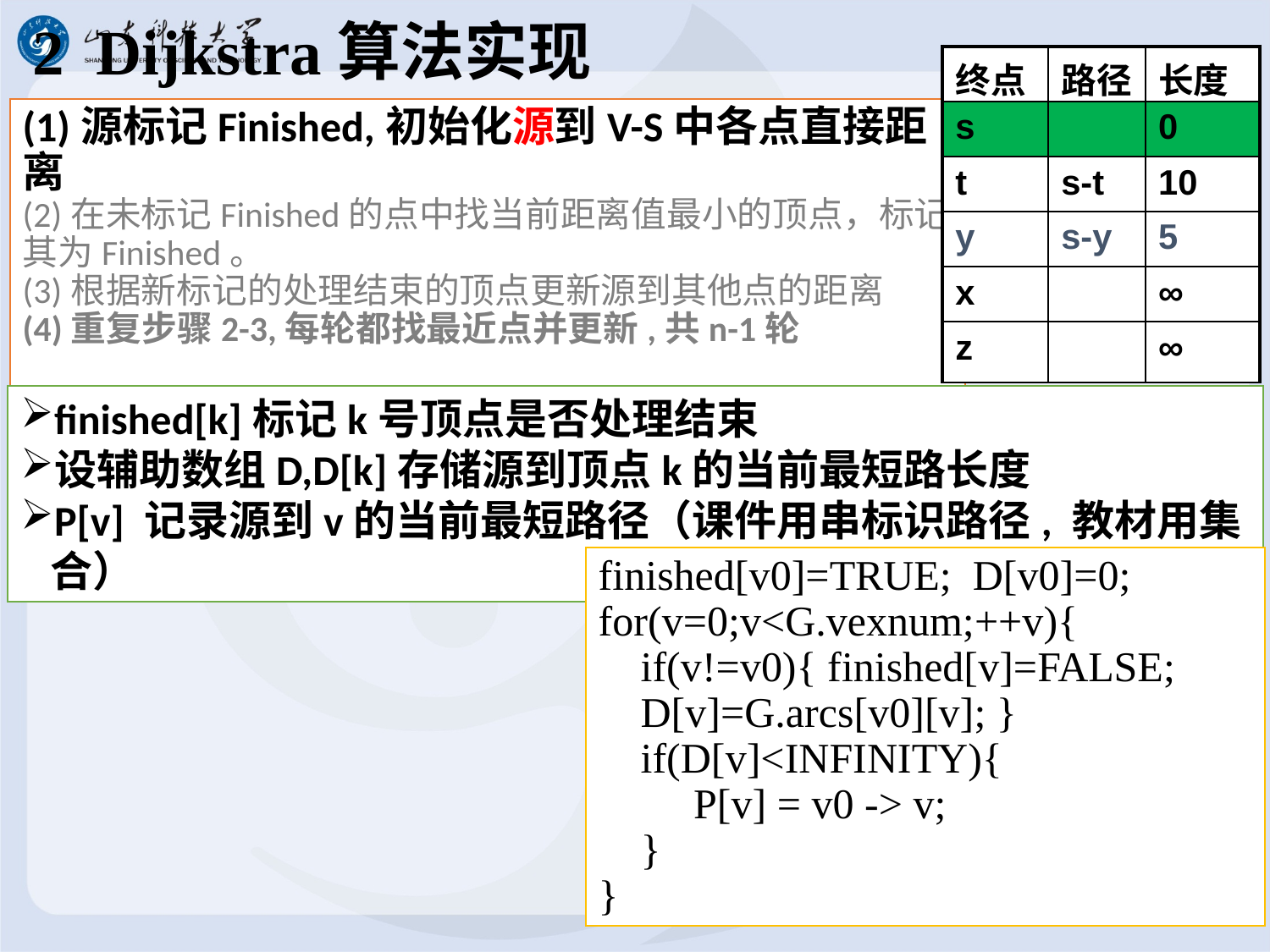

# 2  Dijkstra算法实现
| 终点 | 路径 | 长度 |
| --- | --- | --- |
| s |  | 0 |
| t | s-t | 10 |
| y | s-y | 5 |
| x |  | ∞ |
| z |  | ∞ |
(1)源标记Finished,初始化源到V-S中各点直接距离
(2)在未标记Finished的点中找当前距离值最小的顶点，标记其为Finished。
(3)根据新标记的处理结束的顶点更新源到其他点的距离
(4)重复步骤2-3,每轮都找最近点并更新,共n-1轮

finished[k]标记k号顶点是否处理结束
设辅助数组D,D[k]存储源到顶点k的当前最短路长度
P[v] 记录源到v的当前最短路径（课件用串标识路径, 教材用集合）
finished[v0]=TRUE;  D[v0]=0;
for(v=0;v<G.vexnum;++v){
    if(v!=v0){ finished[v]=FALSE;
    D[v]=G.arcs[v0][v]; }
    if(D[v]<INFINITY){
         P[v] = v0 -> v;
    }
}